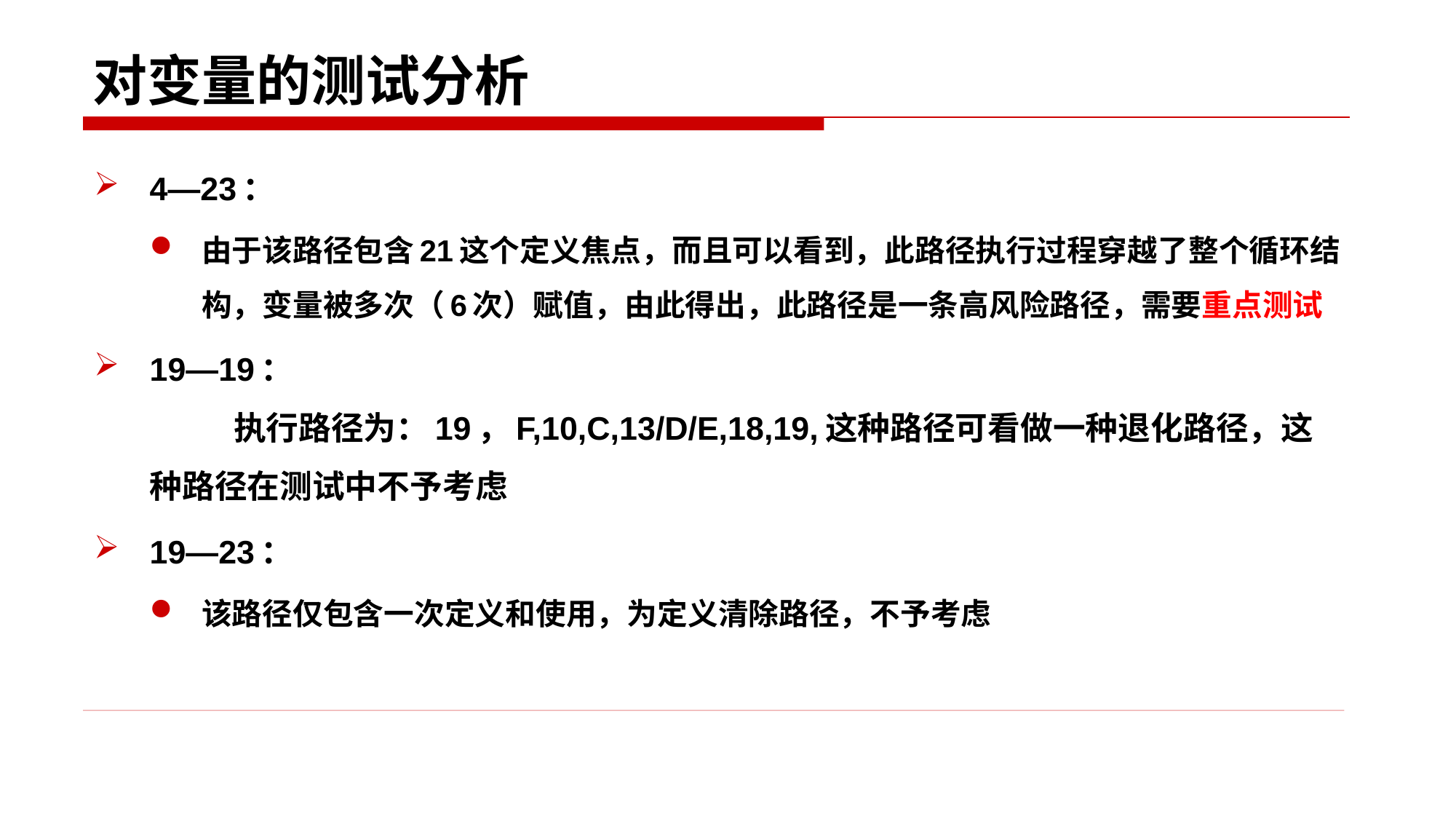

# 对变量的测试分析
4—23：
由于该路径包含21这个定义焦点，而且可以看到，此路径执行过程穿越了整个循环结构，变量被多次（6次）赋值，由此得出，此路径是一条高风险路径，需要重点测试
19—19：
	执行路径为：19，F,10,C,13/D/E,18,19,这种路径可看做一种退化路径，这种路径在测试中不予考虑
19—23：
该路径仅包含一次定义和使用，为定义清除路径，不予考虑